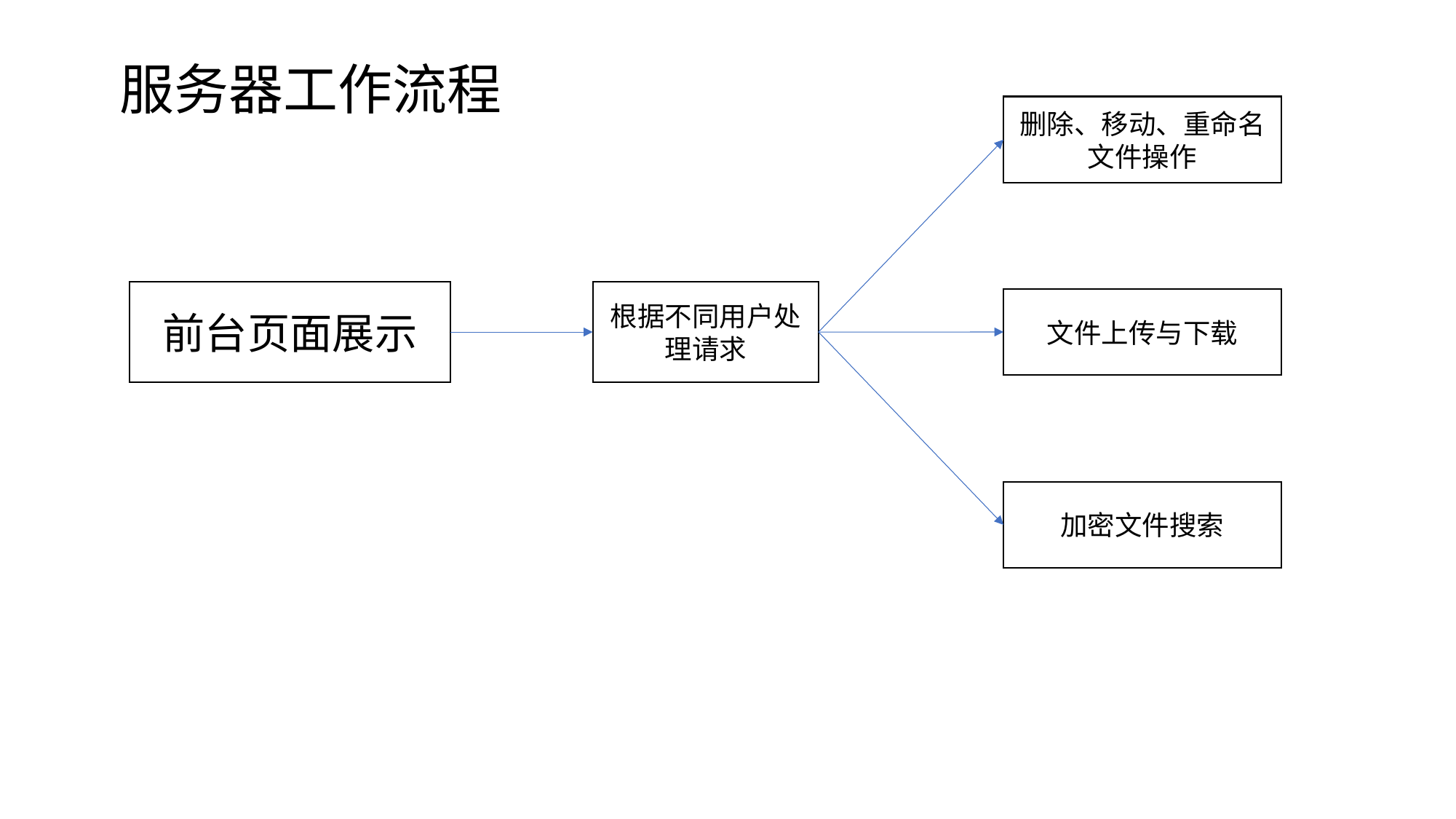

服务器工作流程
删除、移动、重命名文件操作
前台页面展示
根据不同用户处理请求
文件上传与下载
加密文件搜索